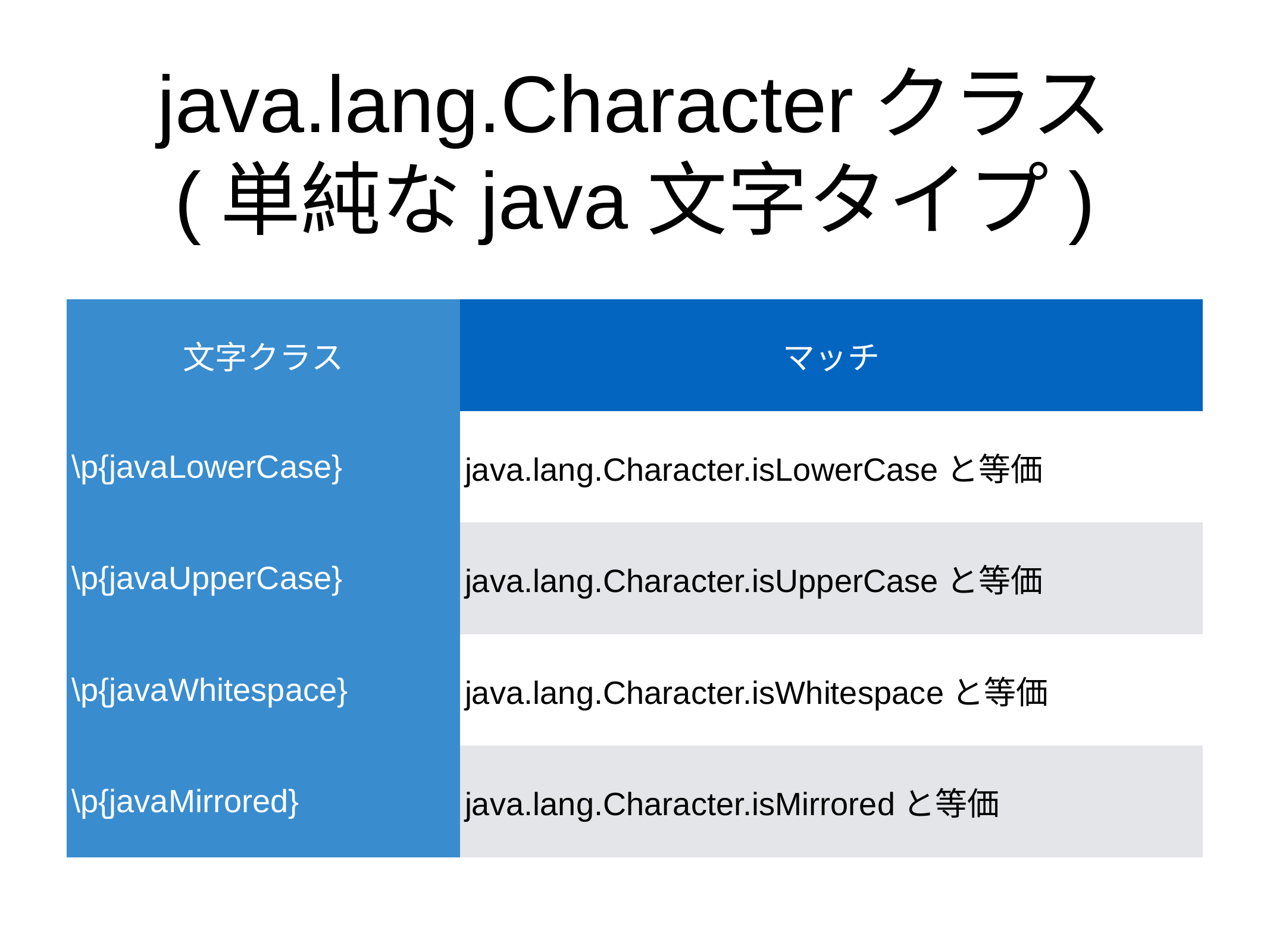

# java.lang.Characterクラス
(単純なjava文字タイプ)
| 文字クラス | マッチ |
| --- | --- |
| \p{javaLowerCase} | java.lang.Character.isLowerCaseと等価 |
| \p{javaUpperCase} | java.lang.Character.isUpperCaseと等価 |
| \p{javaWhitespace} | java.lang.Character.isWhitespaceと等価 |
| \p{javaMirrored} | java.lang.Character.isMirroredと等価 |